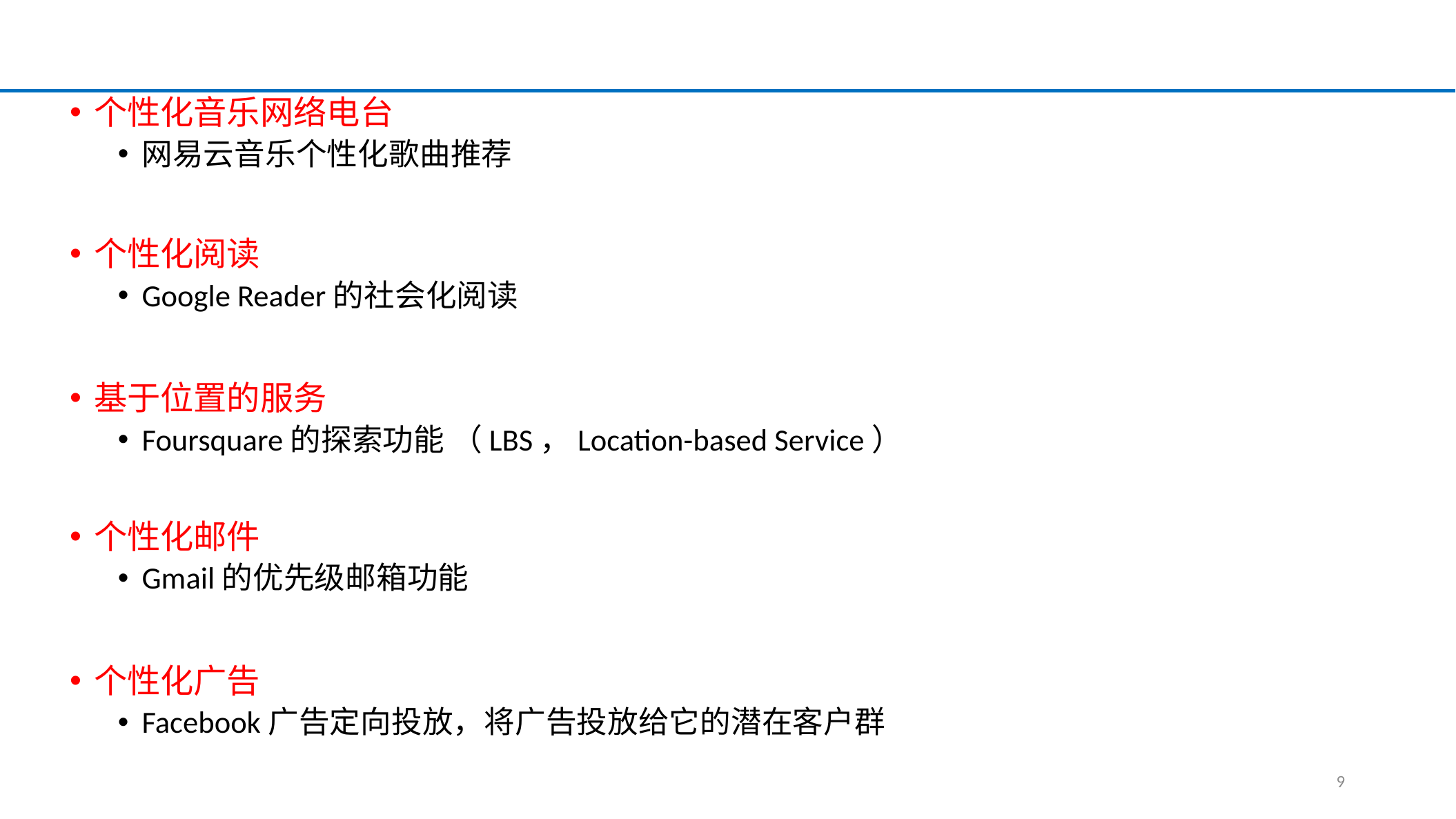

个性化音乐网络电台
网易云音乐个性化歌曲推荐

个性化阅读
Google Reader的社会化阅读

基于位置的服务
Foursquare的探索功能 （LBS，Location-based Service）

个性化邮件
Gmail的优先级邮箱功能

个性化广告
Facebook广告定向投放，将广告投放给它的潜在客户群
9